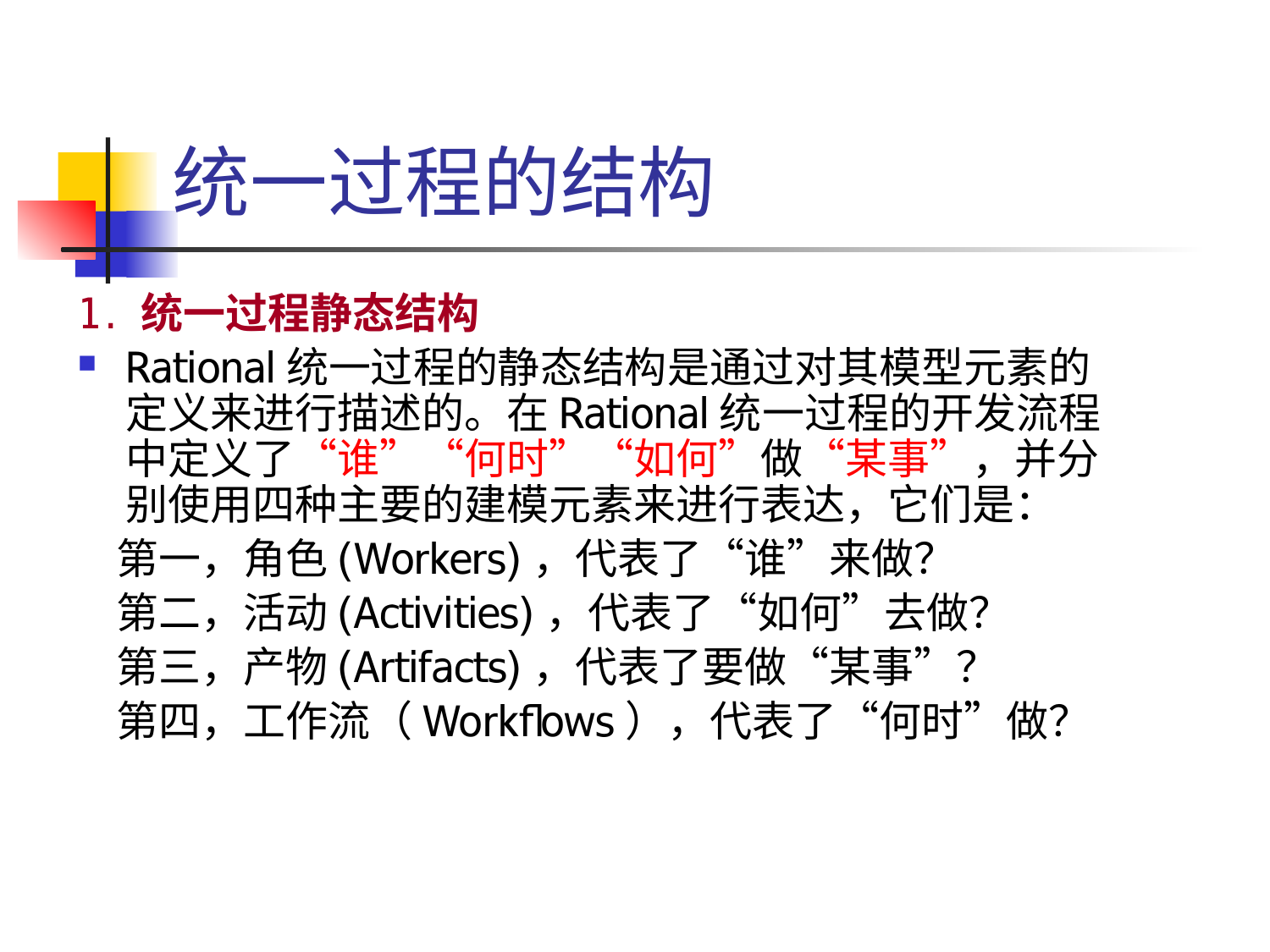

# 统一过程的结构
1. 统一过程静态结构
Rational统一过程的静态结构是通过对其模型元素的定义来进行描述的。在Rational统一过程的开发流程中定义了“谁”“何时”“如何”做“某事”，并分别使用四种主要的建模元素来进行表达，它们是：
   第一，角色(Workers)，代表了“谁”来做？
   第二，活动(Activities)，代表了“如何”去做？
   第三，产物(Artifacts)，代表了要做“某事”？
   第四，工作流（Workflows），代表了“何时”做？